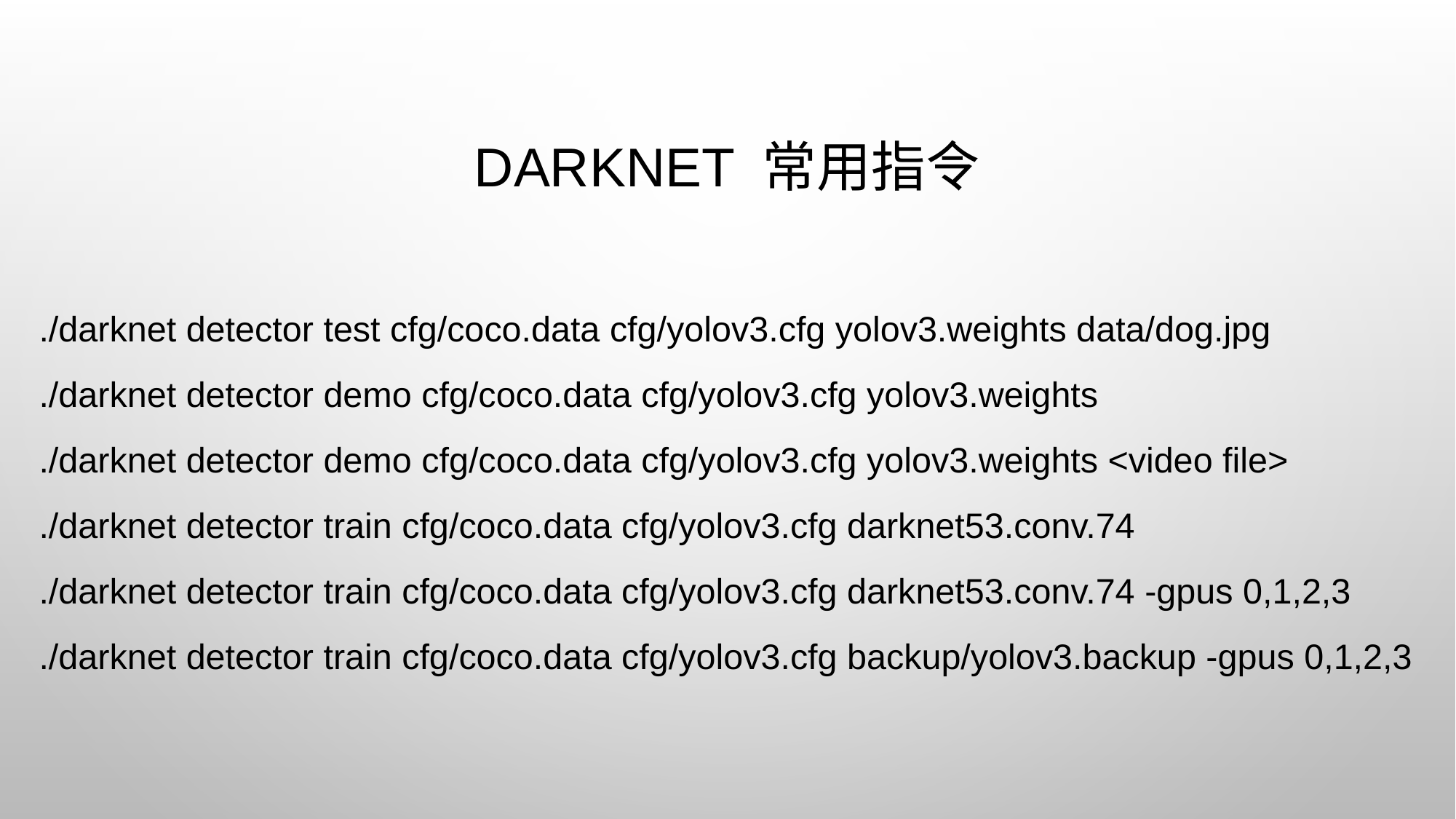

# Darknet 常用指令
 ./darknet detector test cfg/coco.data cfg/yolov3.cfg yolov3.weights data/dog.jpg
 ./darknet detector demo cfg/coco.data cfg/yolov3.cfg yolov3.weights
 ./darknet detector demo cfg/coco.data cfg/yolov3.cfg yolov3.weights <video file>
 ./darknet detector train cfg/coco.data cfg/yolov3.cfg darknet53.conv.74
 ./darknet detector train cfg/coco.data cfg/yolov3.cfg darknet53.conv.74 -gpus 0,1,2,3
 ./darknet detector train cfg/coco.data cfg/yolov3.cfg backup/yolov3.backup -gpus 0,1,2,3